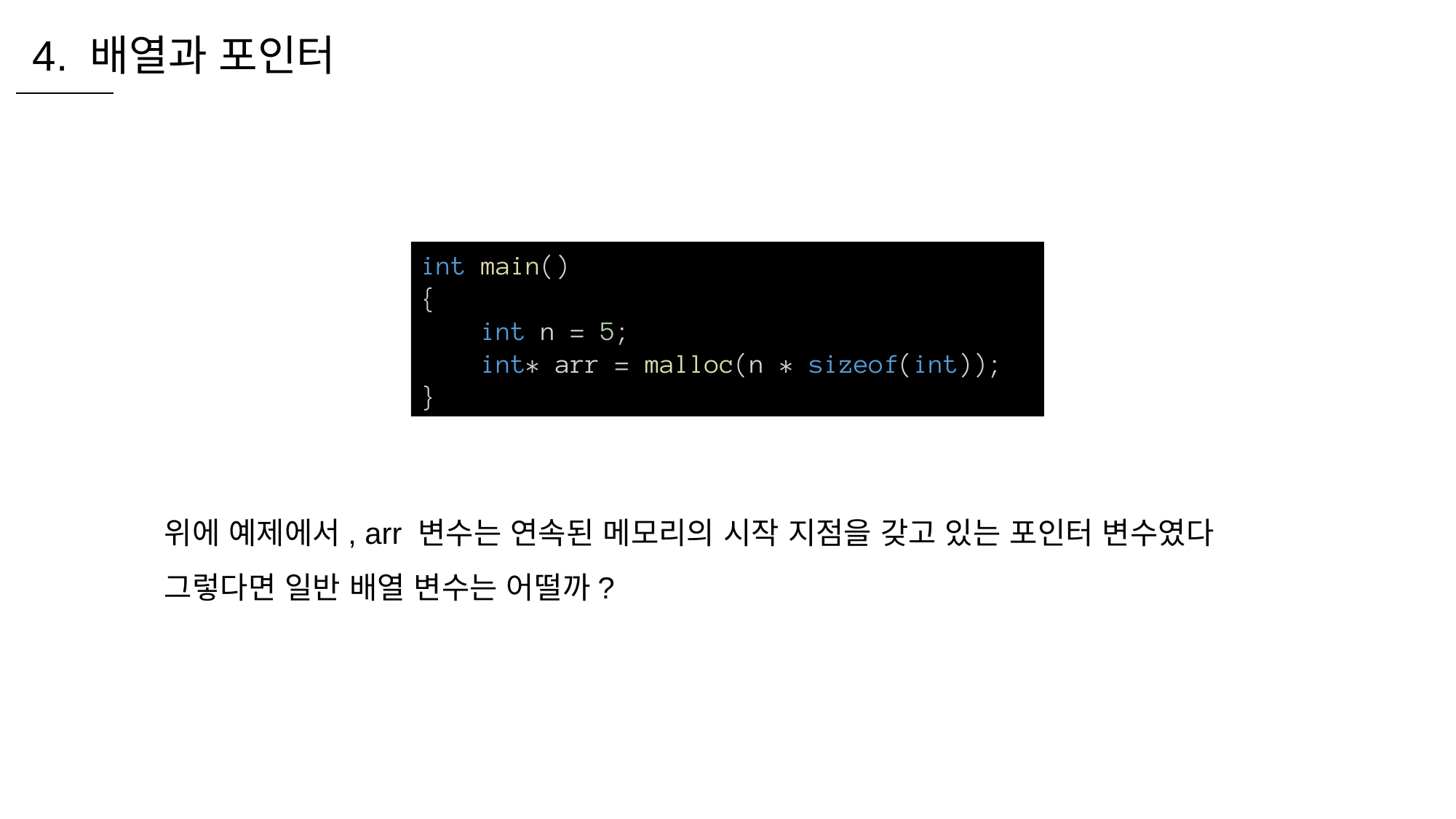

4. 배열과 포인터
int main()
{
    int n = 5;
    int* arr = malloc(n * sizeof(int));
}
위에 예제에서, arr 변수는 연속된 메모리의 시작 지점을 갖고 있는 포인터 변수였다
그렇다면 일반 배열 변수는 어떨까?